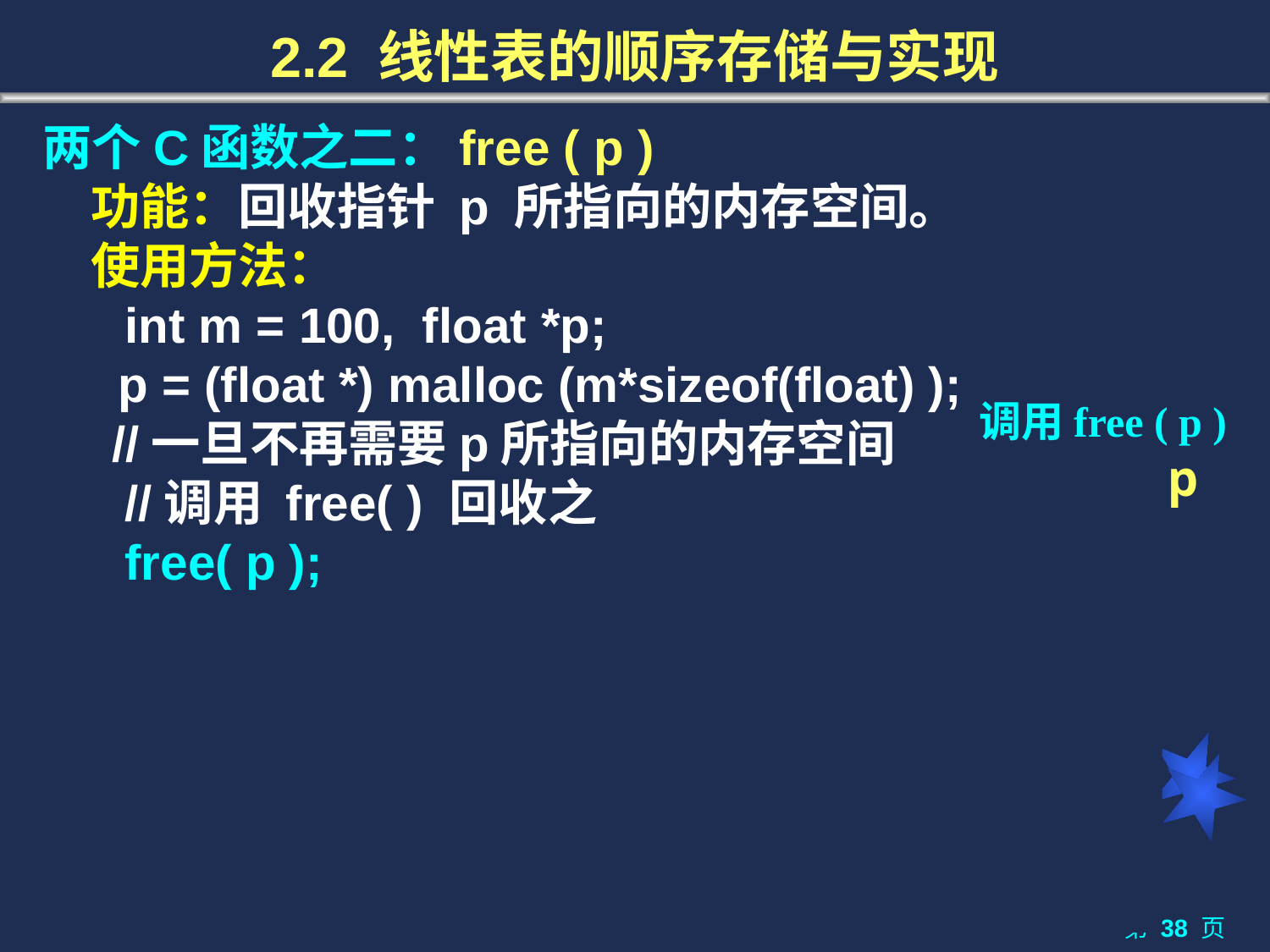

# 2.2 线性表的顺序存储与实现
两个C函数之二：free ( p )
	功能：回收指针 p 所指向的内存空间。
	使用方法：
  int m = 100,  float *p;
  p = (float *) malloc (m*sizeof(float) );
     //一旦不再需要p所指向的内存空间
  //调用 free( ) 回收之 
  free( p );
调用free ( p )
p
0
1

...
i

...

99

第 38 页